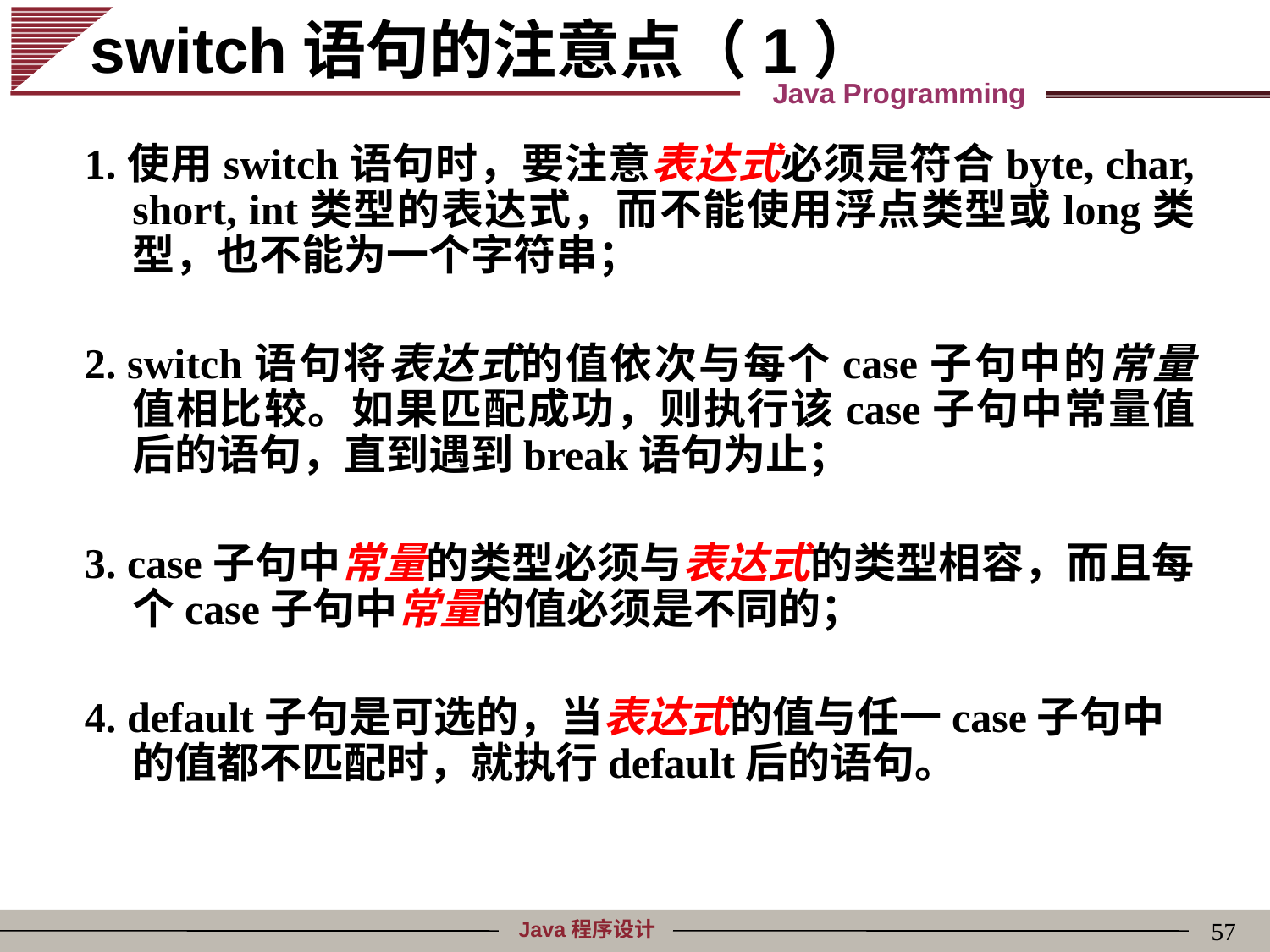

# switch语句的注意点（1）
1.使用switch语句时，要注意表达式必须是符合byte, char, short, int类型的表达式，而不能使用浮点类型或long类型，也不能为一个字符串；

2. switch语句将表达式的值依次与每个case子句中的常量值相比较。如果匹配成功，则执行该case子句中常量值后的语句，直到遇到break语句为止；

3. case子句中常量的类型必须与表达式的类型相容，而且每个case子句中常量的值必须是不同的；

4. default子句是可选的，当表达式的值与任一case子句中的值都不匹配时，就执行default后的语句。